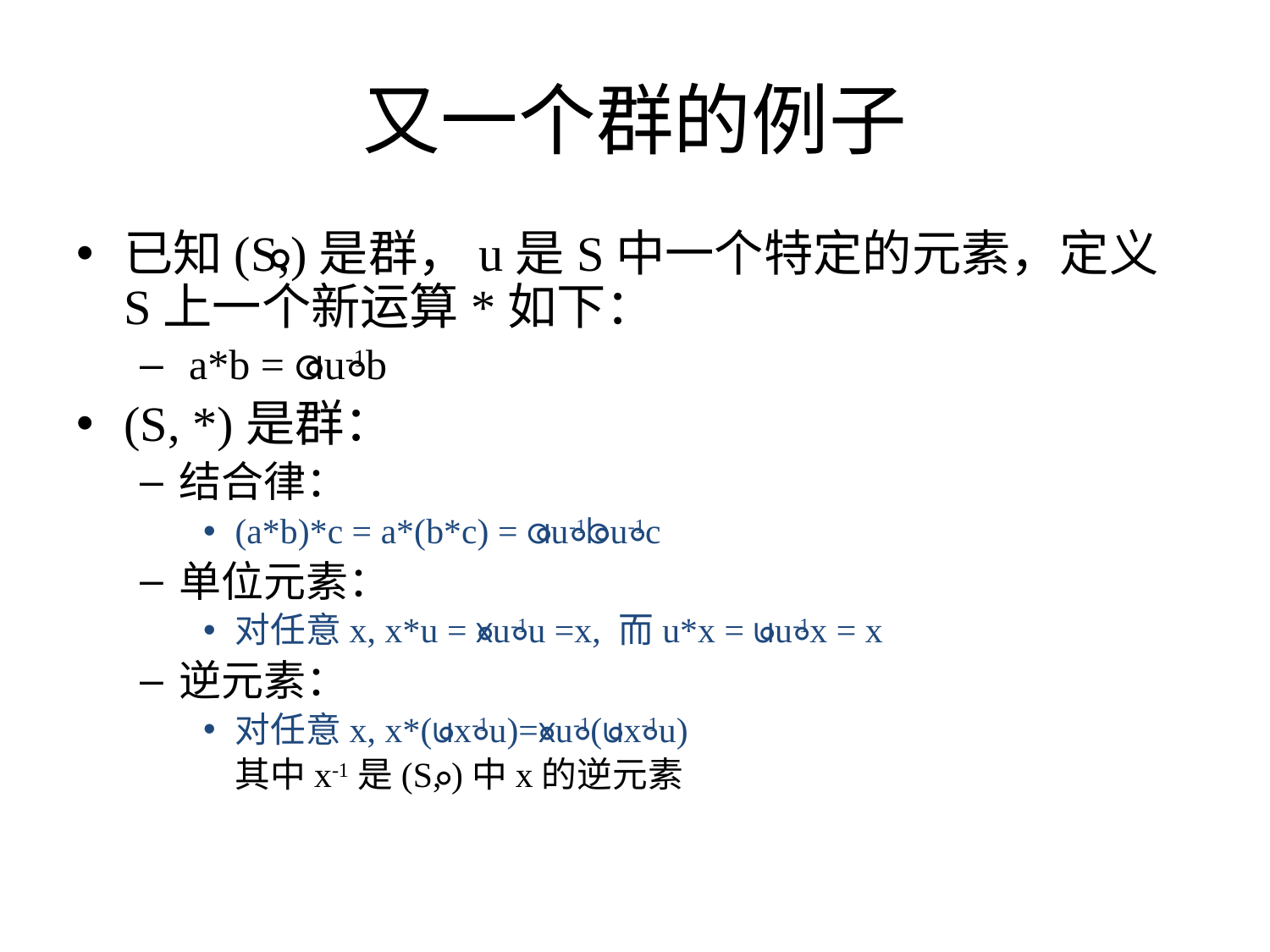

# 又一个群的例子
已知(S,⃘)是群，u是S中一个特定的元素，定义S上一个新运算*如下：
 a*b = a⃘u-1⃘b
(S, *)是群：
结合律：
(a*b)*c = a*(b*c) = a⃘u-1⃘b⃘u-1⃘c
单位元素：
对任意x, x*u = x⃘u-1⃘u =x, 而u*x = u⃘u-1⃘x = x
逆元素：
对任意x, x*(u⃘x-1⃘u)=x⃘u-1⃘(u⃘x-1⃘u)
	其中x-1是(S, ⃘)中x的逆元素